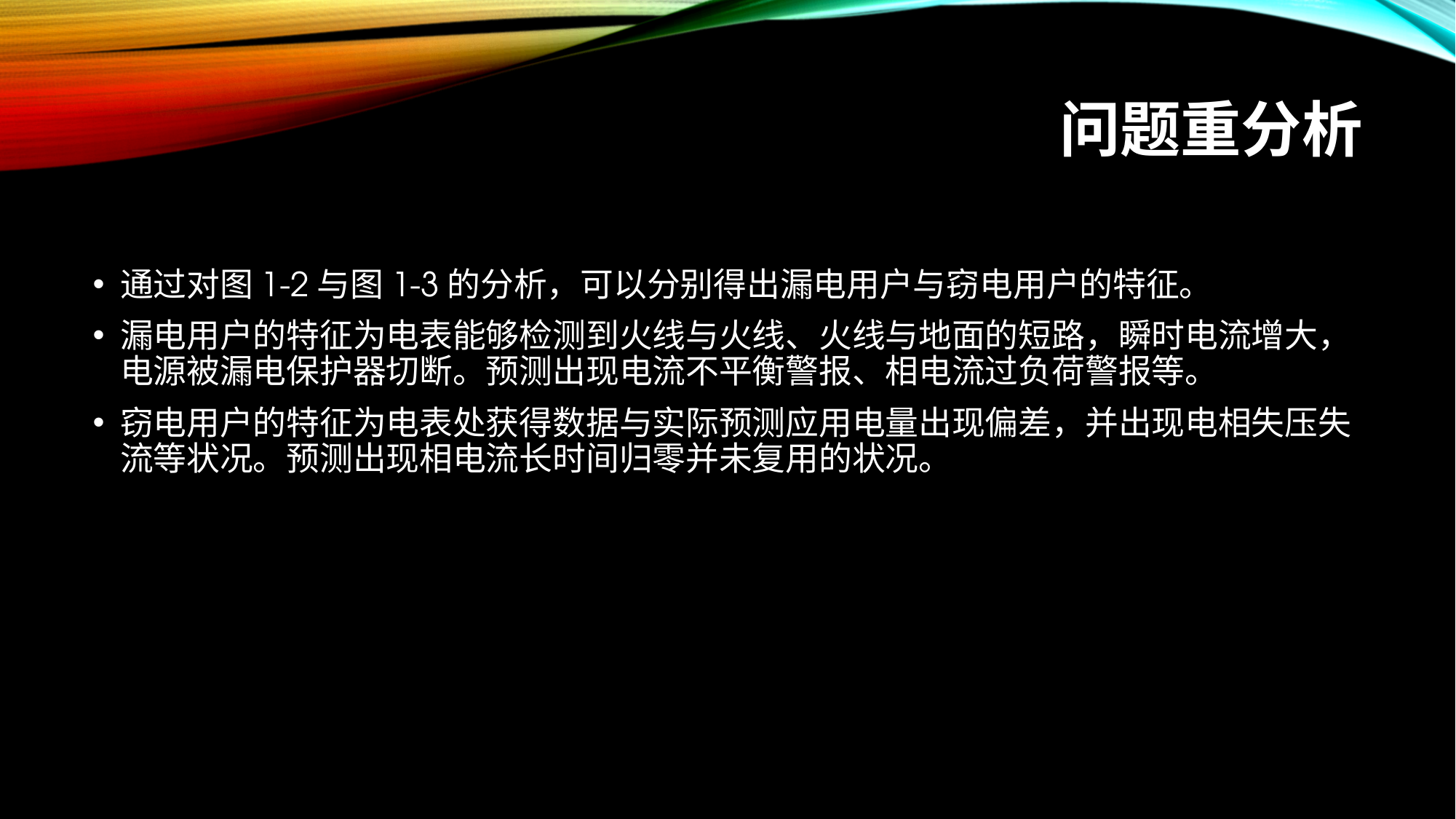

# 问题重分析
通过对图1-2与图1-3的分析，可以分别得出漏电用户与窃电用户的特征。
漏电用户的特征为电表能够检测到火线与火线、火线与地面的短路，瞬时电流增大，电源被漏电保护器切断。预测出现电流不平衡警报、相电流过负荷警报等。
窃电用户的特征为电表处获得数据与实际预测应用电量出现偏差，并出现电相失压失流等状况。预测出现相电流长时间归零并未复用的状况。